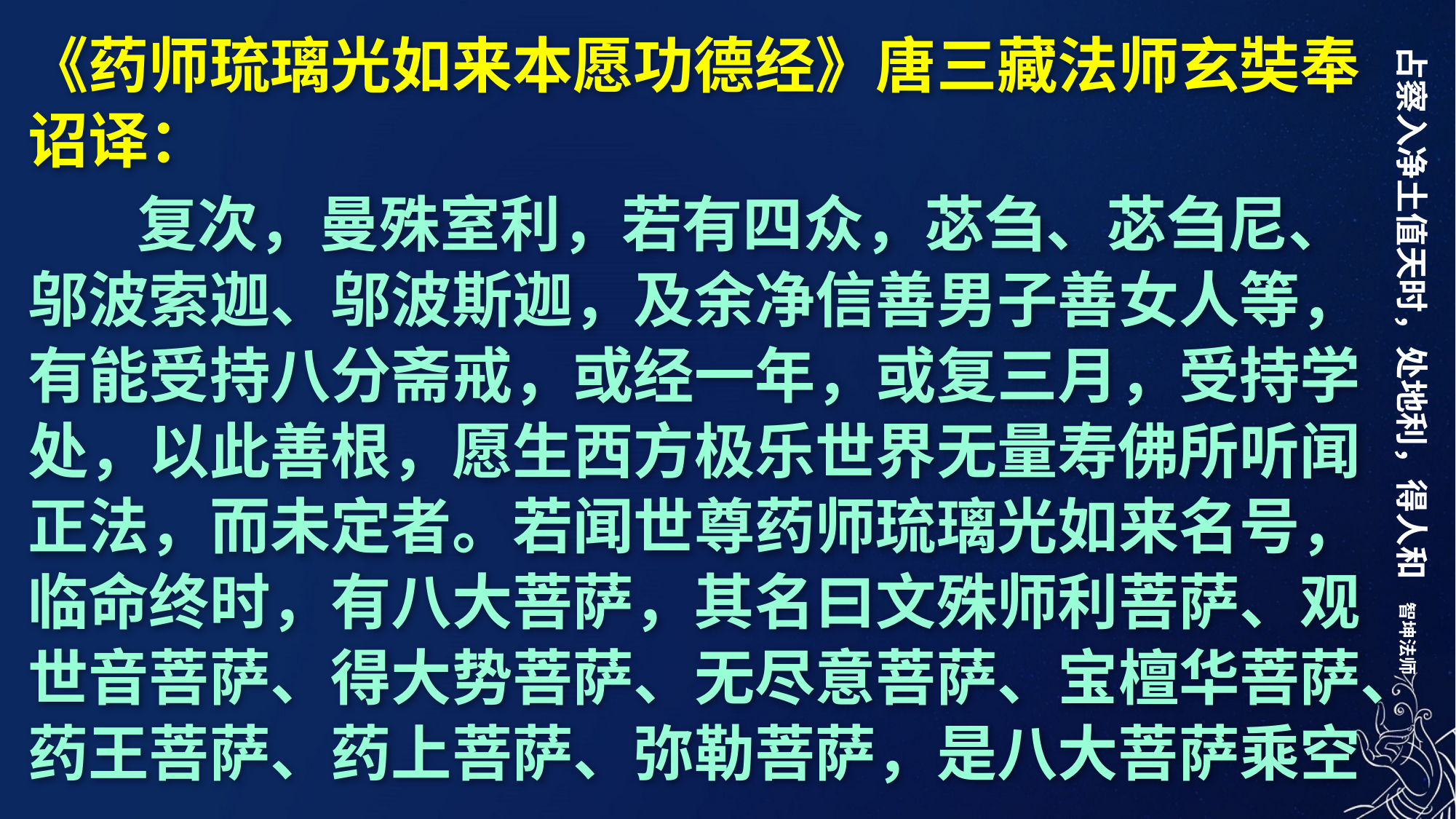

《药师琉璃光如来本愿功德经》唐三藏法师玄奘奉诏译：
	复次，曼殊室利，若有四众，苾刍、苾刍尼、邬波索迦、邬波斯迦，及余净信善男子善女人等，有能受持八分斋戒，或经一年，或复三月，受持学处，以此善根，愿生西方极乐世界无量寿佛所听闻正法，而未定者。若闻世尊药师琉璃光如来名号，临命终时，有八大菩萨，其名曰文殊师利菩萨、观世音菩萨、得大势菩萨、无尽意菩萨、宝檀华菩萨、药王菩萨、药上菩萨、弥勒菩萨，是八大菩萨乘空